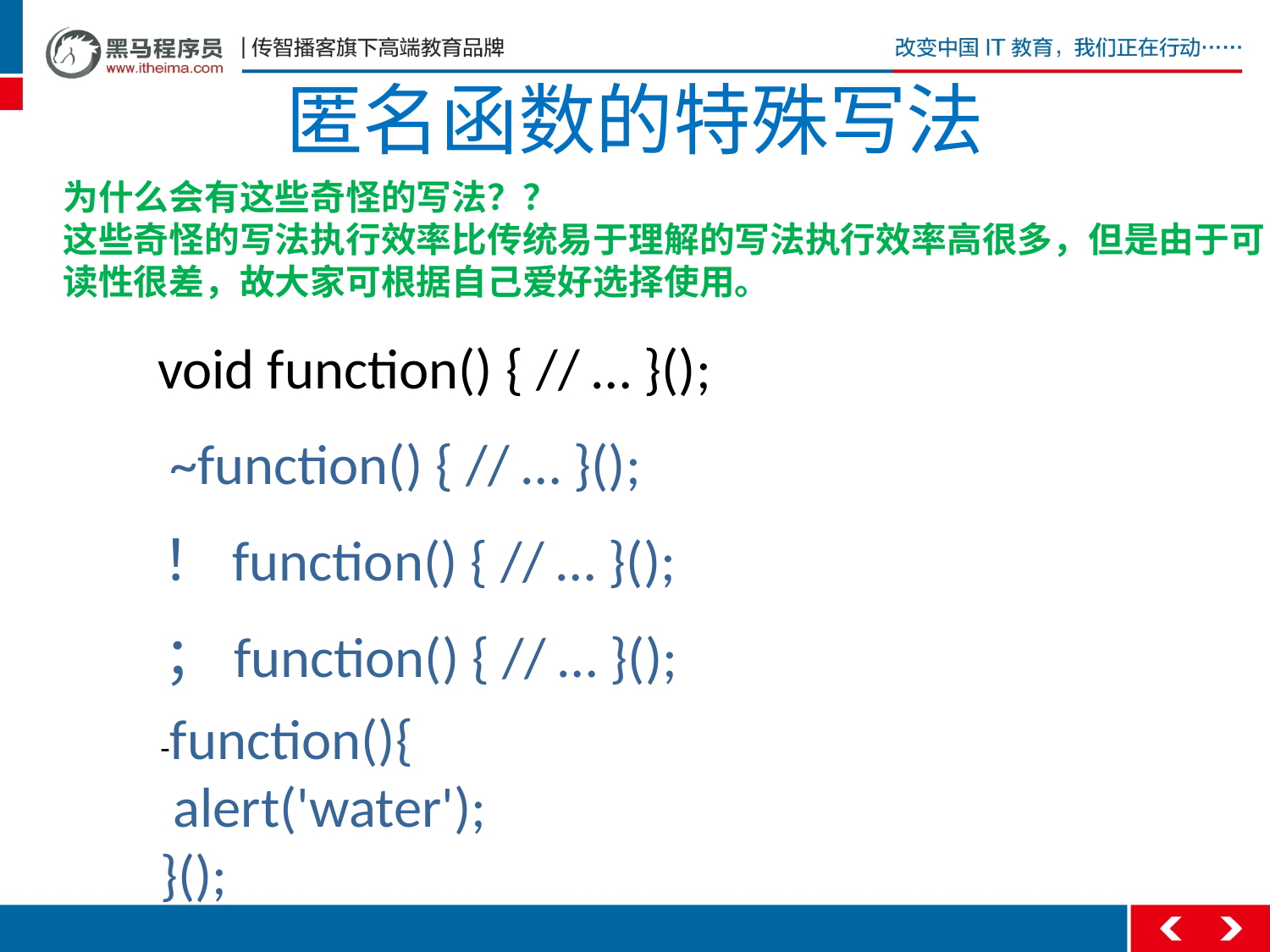

# 匿名函数的特殊写法
为什么会有这些奇怪的写法？？
这些奇怪的写法执行效率比传统易于理解的写法执行效率高很多，但是由于可读性很差，故大家可根据自己爱好选择使用。
void function() { // … }();
~function() { // … }();
！function() { // … }();
；function() { // … }();
-function(){
 alert('water');
}();